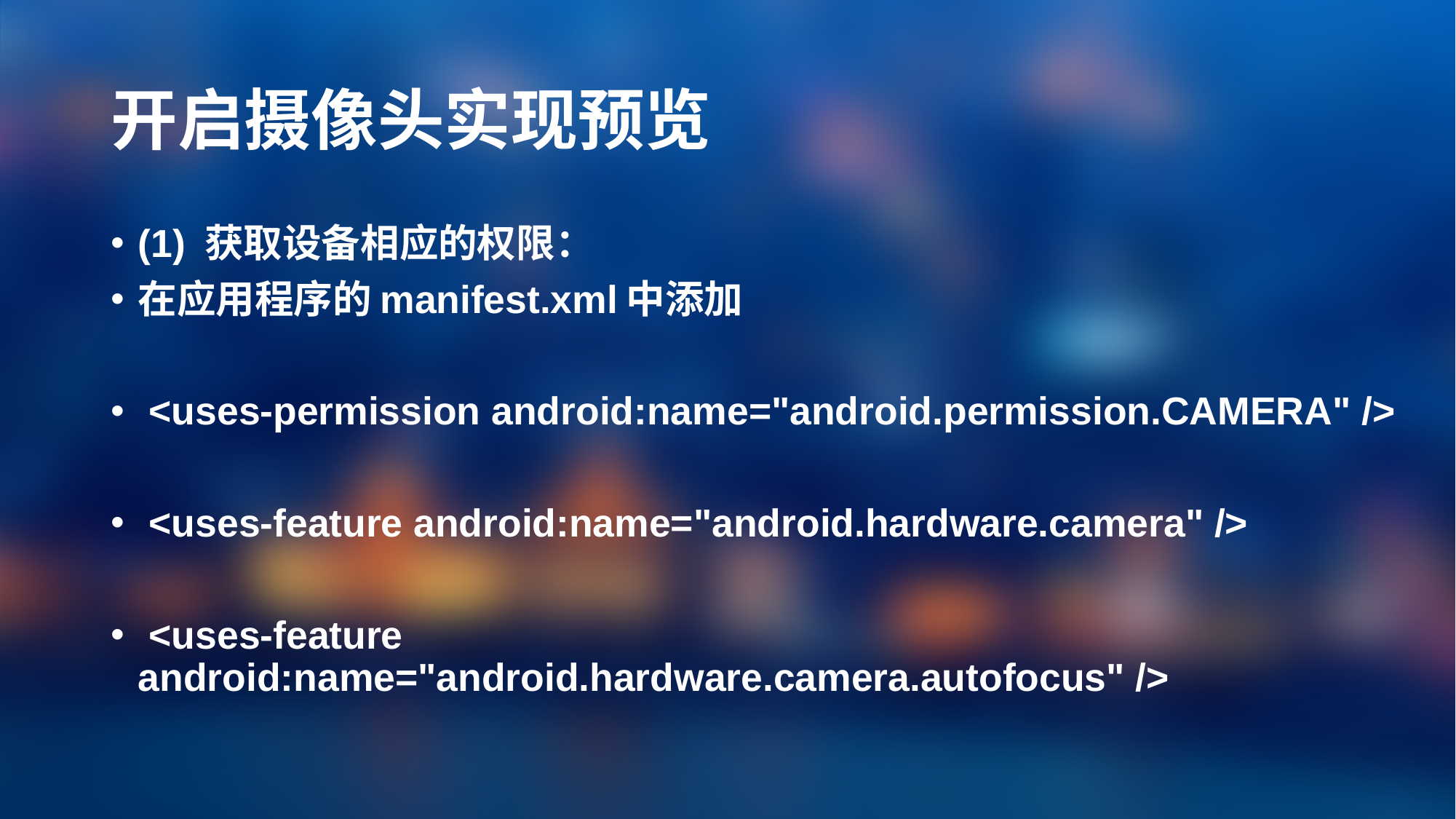

# 开启摄像头实现预览
(1) 获取设备相应的权限：
在应用程序的manifest.xml中添加

 <uses-permission android:name="android.permission.CAMERA" />

 <uses-feature android:name="android.hardware.camera" />

 <uses-feature android:name="android.hardware.camera.autofocus" />